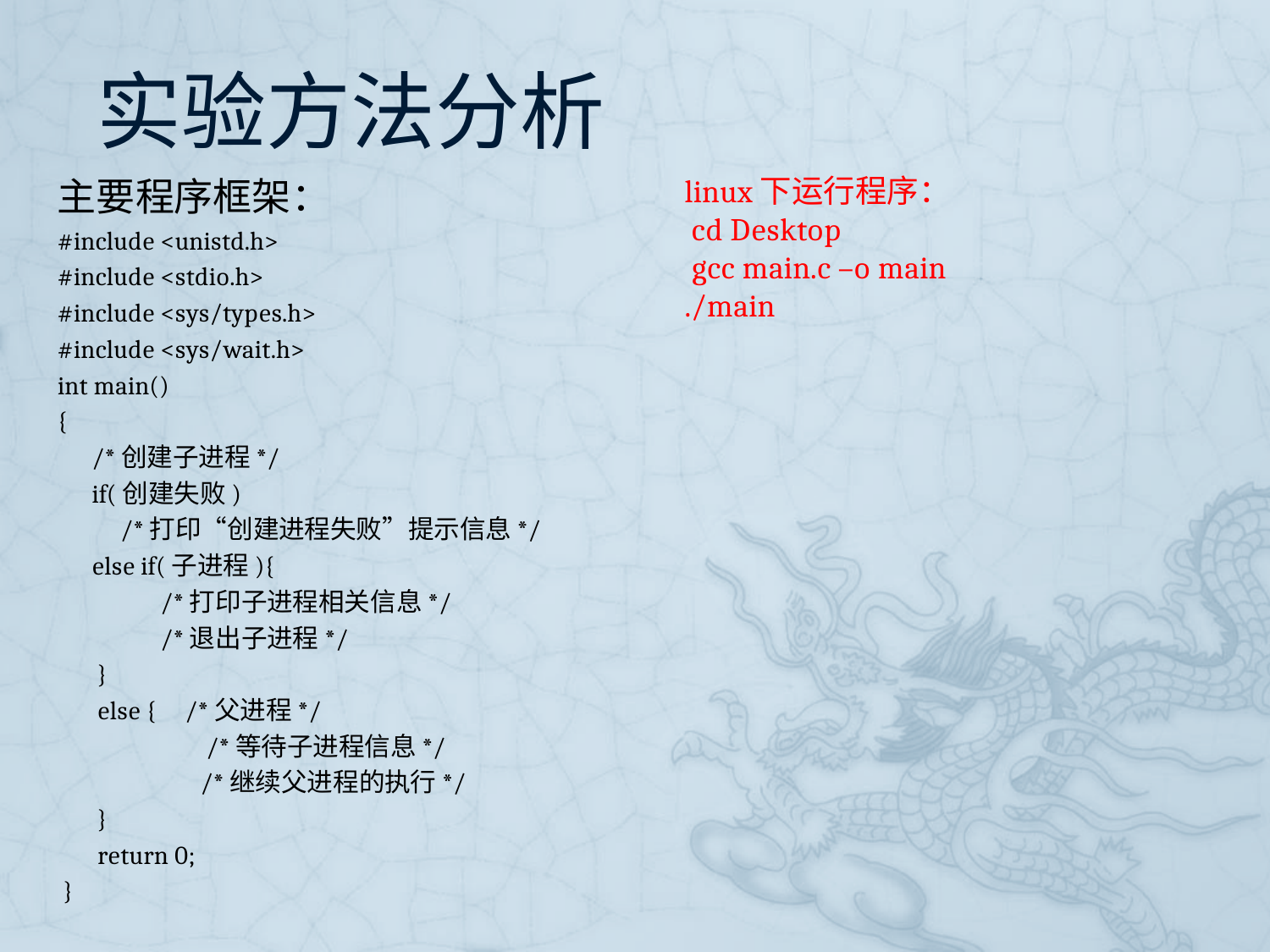

# 实验方法分析
 linux下运行程序：
  cd Desktop
  gcc main.c –o main
 ./main
主要程序框架：
#include <unistd.h>
#include <stdio.h>
#include <sys/types.h>
#include <sys/wait.h>
int main()
{
      /*创建子进程*/
      if(创建失败)
           /*打印“创建进程失败”提示信息*/
      else if(子进程){
                  /*打印子进程相关信息*/
                  /*退出子进程*/
       }
       else {     /*父进程*/
                          /*等待子进程信息*/
                         /*继续父进程的执行*/
       }
       return 0;
 }